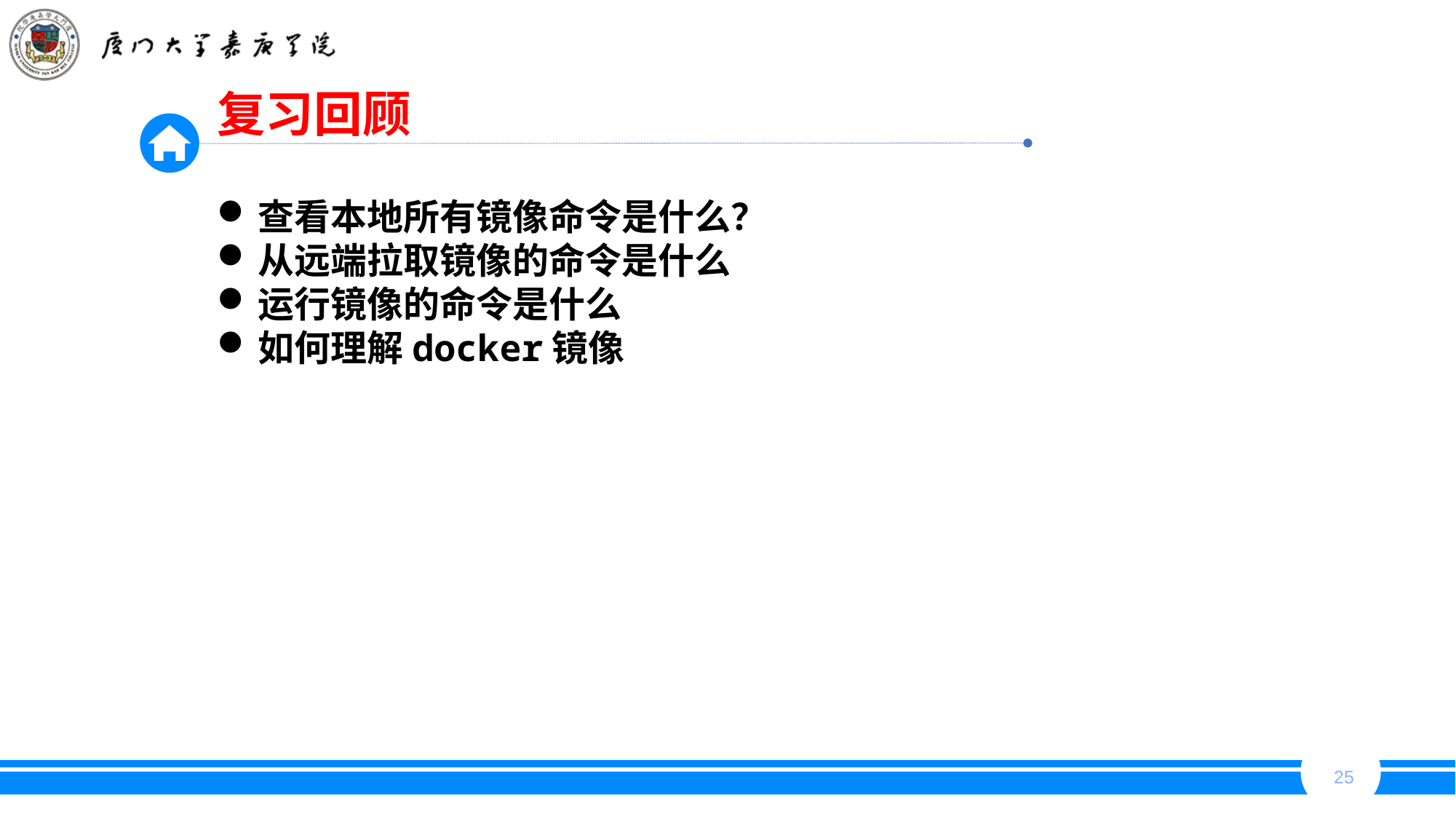

复习回顾
查看本地所有镜像命令是什么？
从远端拉取镜像的命令是什么
运行镜像的命令是什么
如何理解docker镜像
25